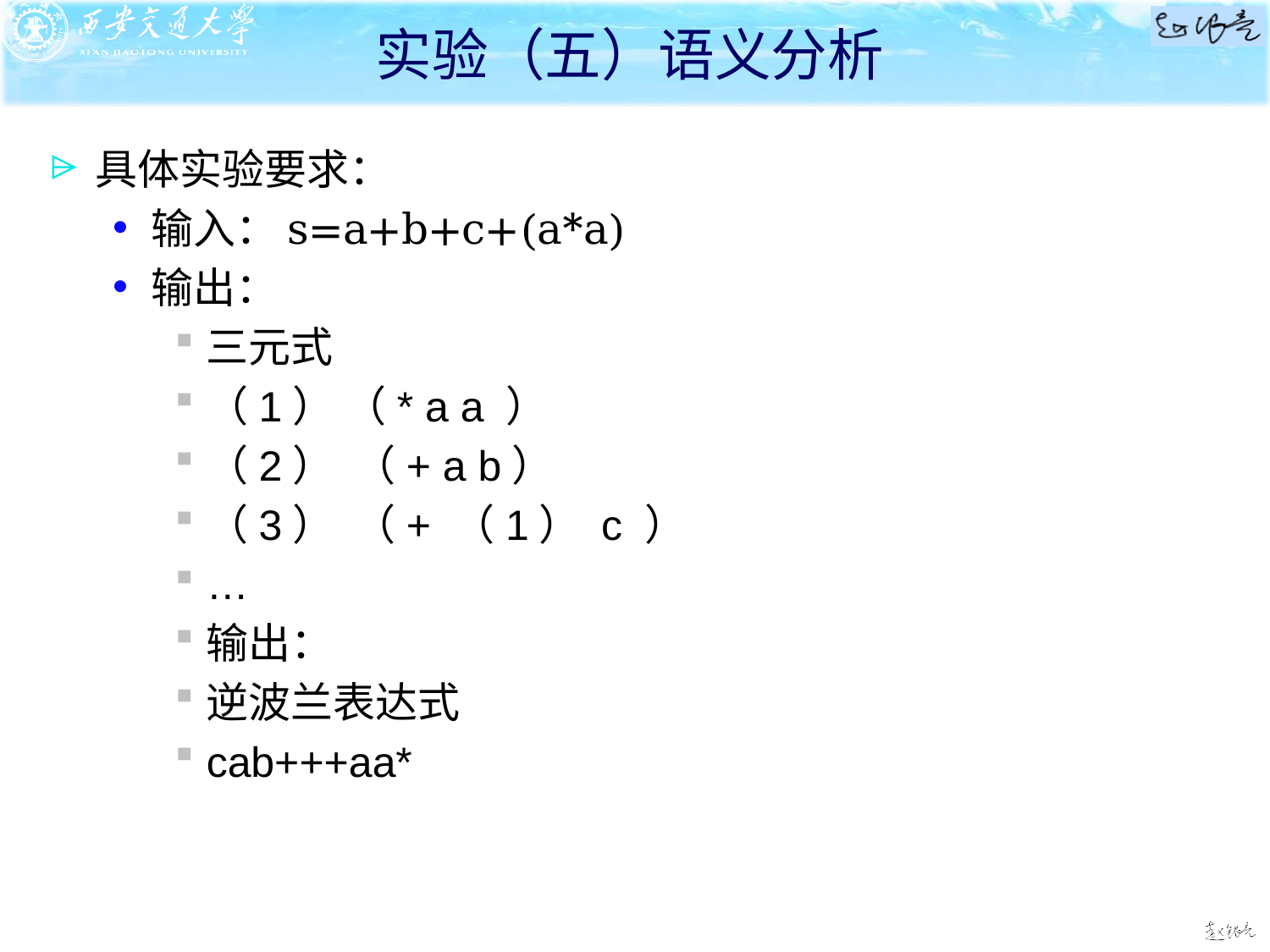

# 实验（五）语义分析
具体实验要求：
输入：s=a+b+c+(a*a)
输出：
三元式
（1） （* a a ）
（2）  （+ a b）
（3）  （+ （1） c ）
…
输出：
逆波兰表达式
cab+++aa*